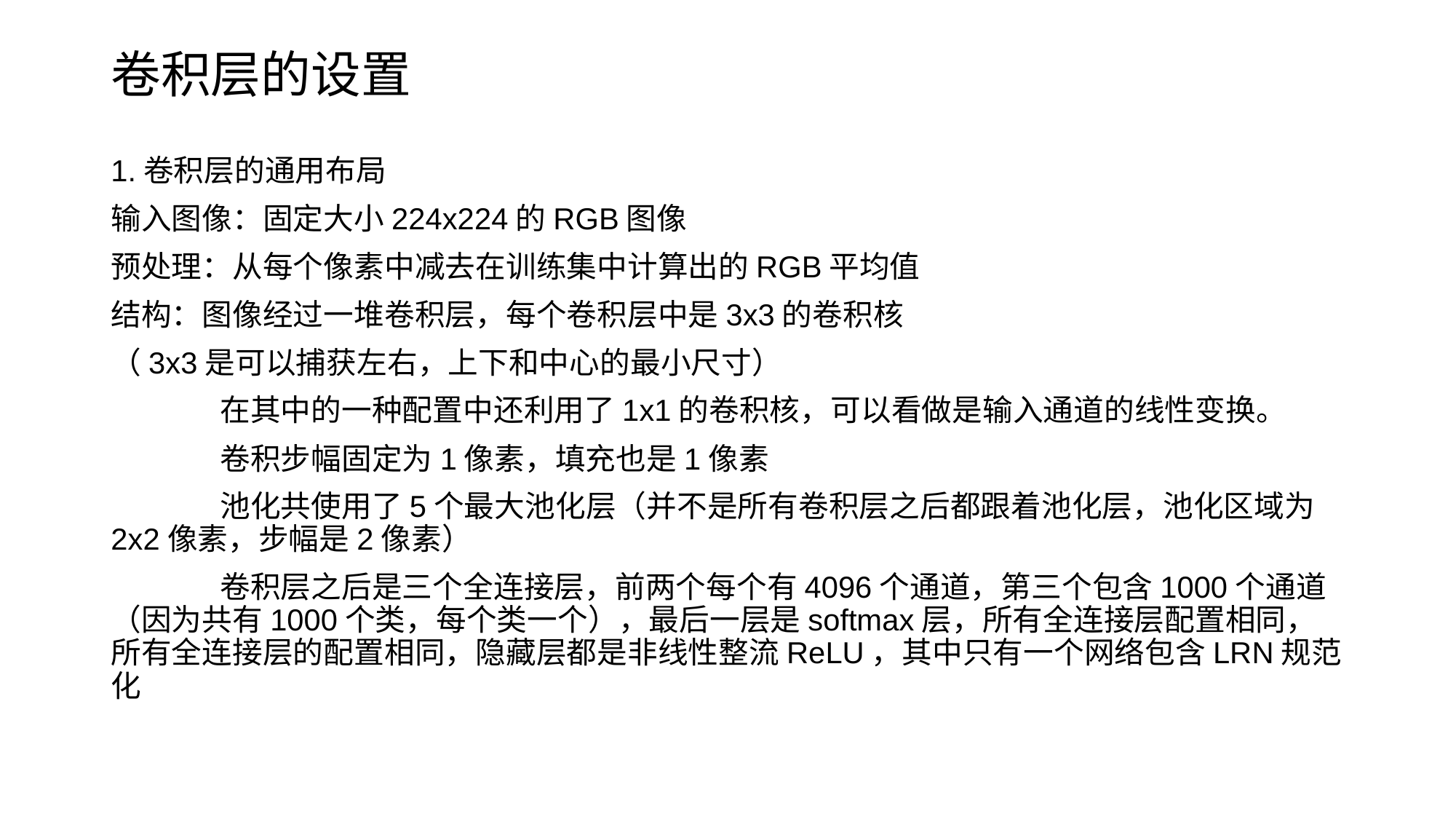

# 卷积层的设置
1.卷积层的通用布局
输入图像：固定大小224x224的RGB图像
预处理：从每个像素中减去在训练集中计算出的RGB平均值
结构：图像经过一堆卷积层，每个卷积层中是3x3的卷积核
（3x3是可以捕获左右，上下和中心的最小尺寸）
	在其中的一种配置中还利用了1x1的卷积核，可以看做是输入通道的线性变换。
	卷积步幅固定为1像素，填充也是1像素
	池化共使用了5个最大池化层（并不是所有卷积层之后都跟着池化层，池化区域为2x2像素，步幅是2像素）
	卷积层之后是三个全连接层，前两个每个有4096个通道，第三个包含1000个通道（因为共有1000个类，每个类一个），最后一层是softmax层，所有全连接层配置相同，所有全连接层的配置相同，隐藏层都是非线性整流ReLU，其中只有一个网络包含LRN规范化